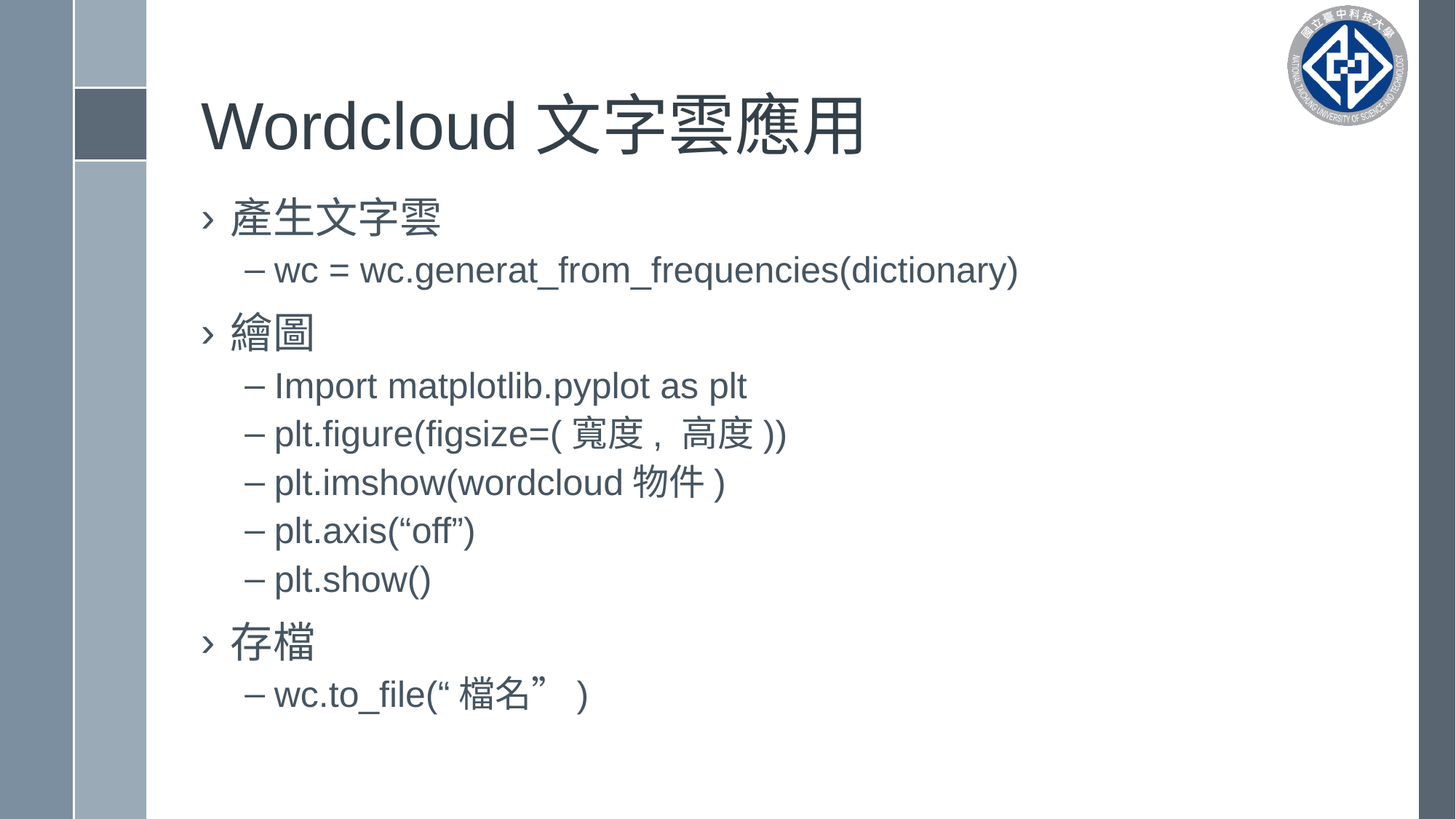

# Wordcloud文字雲應用
產生文字雲
wc = wc.generat_from_frequencies(dictionary)
繪圖
Import matplotlib.pyplot as plt
plt.figure(figsize=(寬度, 高度))
plt.imshow(wordcloud物件)
plt.axis(“off”)
plt.show()
存檔
wc.to_file(“檔名”)